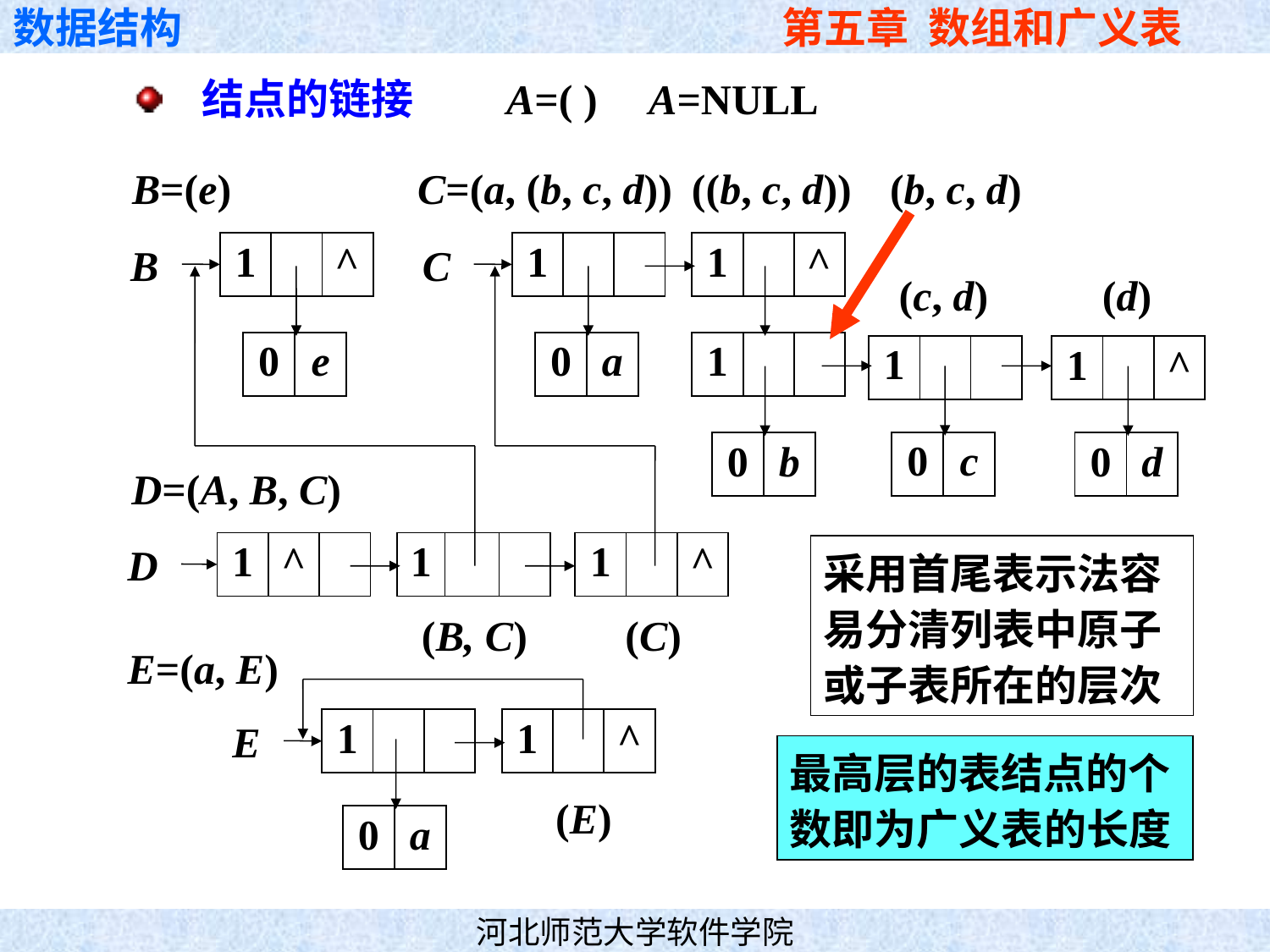

结点的链接
A=( )
A=NULL
B=(e)
C=(a, (b, c, d))
((b, c, d))
(b, c, d)

B
C
| 1 |  | ^ |
| --- | --- | --- |
| 1 |  |  |
| --- | --- | --- |
| 1 |  | ^ |
| --- | --- | --- |
(c, d)
(d)

| 0 | e |
| --- | --- |
| 0 | a |
| --- | --- |
| 1 |  |  |
| --- | --- | --- |
| 1 |  |  |
| --- | --- | --- |
| 1 |  | ^ |
| --- | --- | --- |

| 0 | c |
| --- | --- |
| 0 | b |
| --- | --- |
| 0 | d |
| --- | --- |

D=(A, B, C)
D
| 1 | ^ |  |
| --- | --- | --- |
| 1 |  |  |
| --- | --- | --- |
| 1 |  | ^ |
| --- | --- | --- |
采用首尾表示法容
易分清列表中原子
或子表所在的层次

(B, C)
(C)
E=(a, E)

E
| 1 |  |  |
| --- | --- | --- |
| 1 |  | ^ |
| --- | --- | --- |
最高层的表结点的个
数即为广义表的长度

(E)
| 0 | a |
| --- | --- |